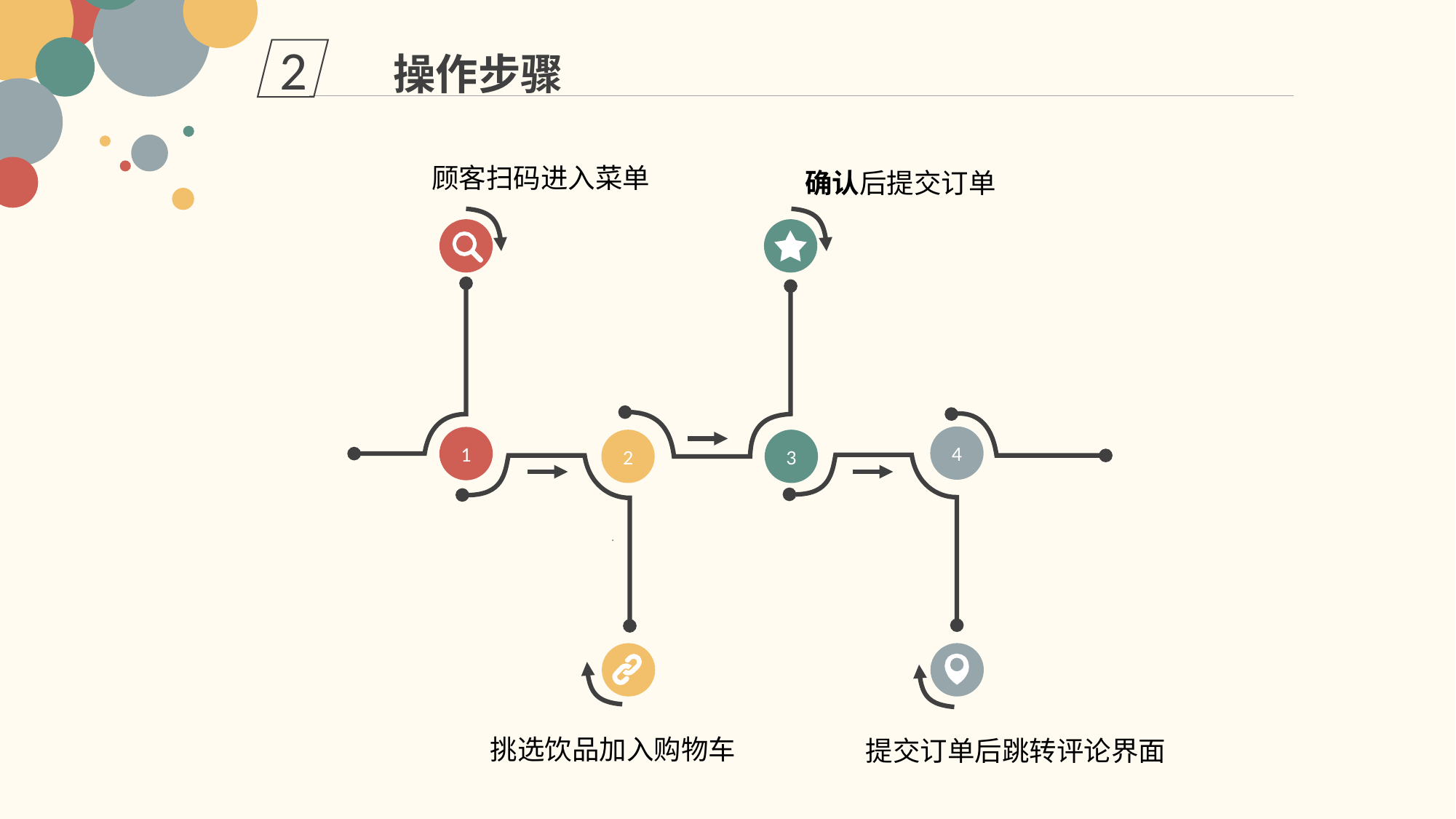

2
操作步骤
顾客扫码进入菜单

确认后提交订单

4
1
2
3

.

挑选饮品加入购物车
提交订单后跳转评论界面